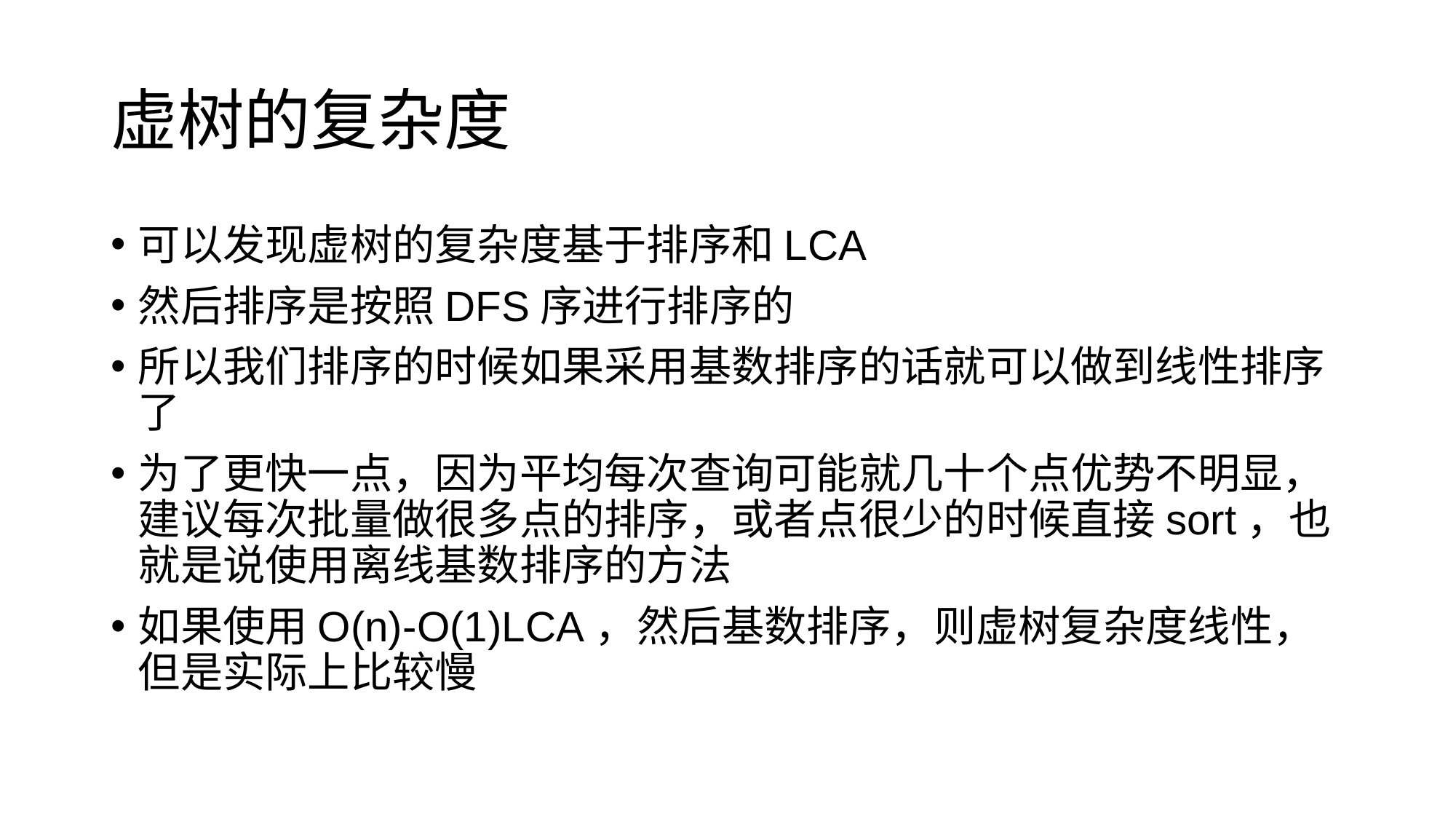

# 虚树的复杂度
可以发现虚树的复杂度基于排序和LCA
然后排序是按照DFS序进行排序的
所以我们排序的时候如果采用基数排序的话就可以做到线性排序了
为了更快一点，因为平均每次查询可能就几十个点优势不明显，建议每次批量做很多点的排序，或者点很少的时候直接sort，也就是说使用离线基数排序的方法
如果使用O(n)-O(1)LCA，然后基数排序，则虚树复杂度线性，但是实际上比较慢